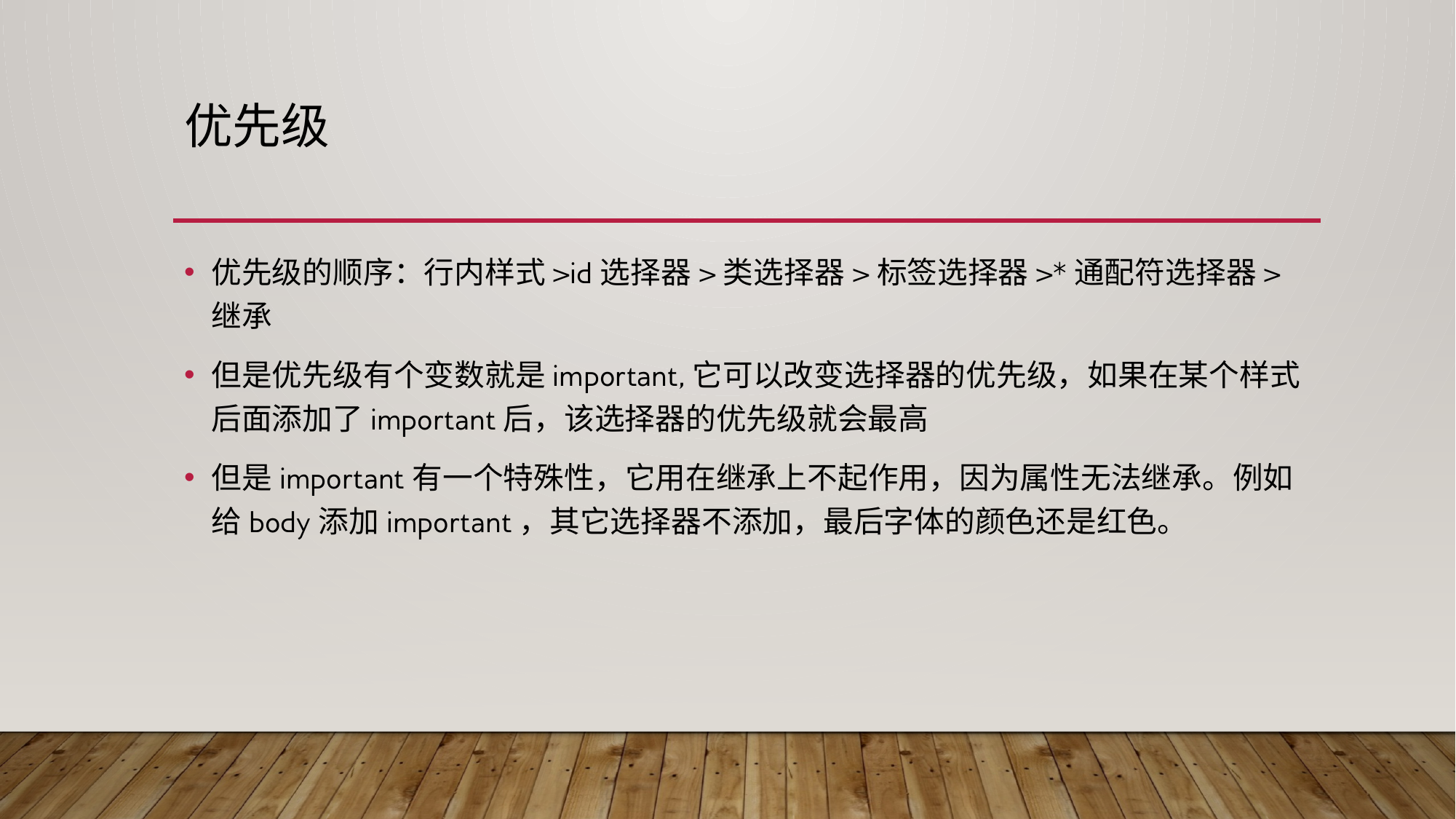

# 优先级
优先级的顺序：行内样式>id选择器>类选择器>标签选择器>*通配符选择器>继承
但是优先级有个变数就是important,它可以改变选择器的优先级，如果在某个样式后面添加了important后，该选择器的优先级就会最高
但是important有一个特殊性，它用在继承上不起作用，因为属性无法继承。例如给body添加important，其它选择器不添加，最后字体的颜色还是红色。